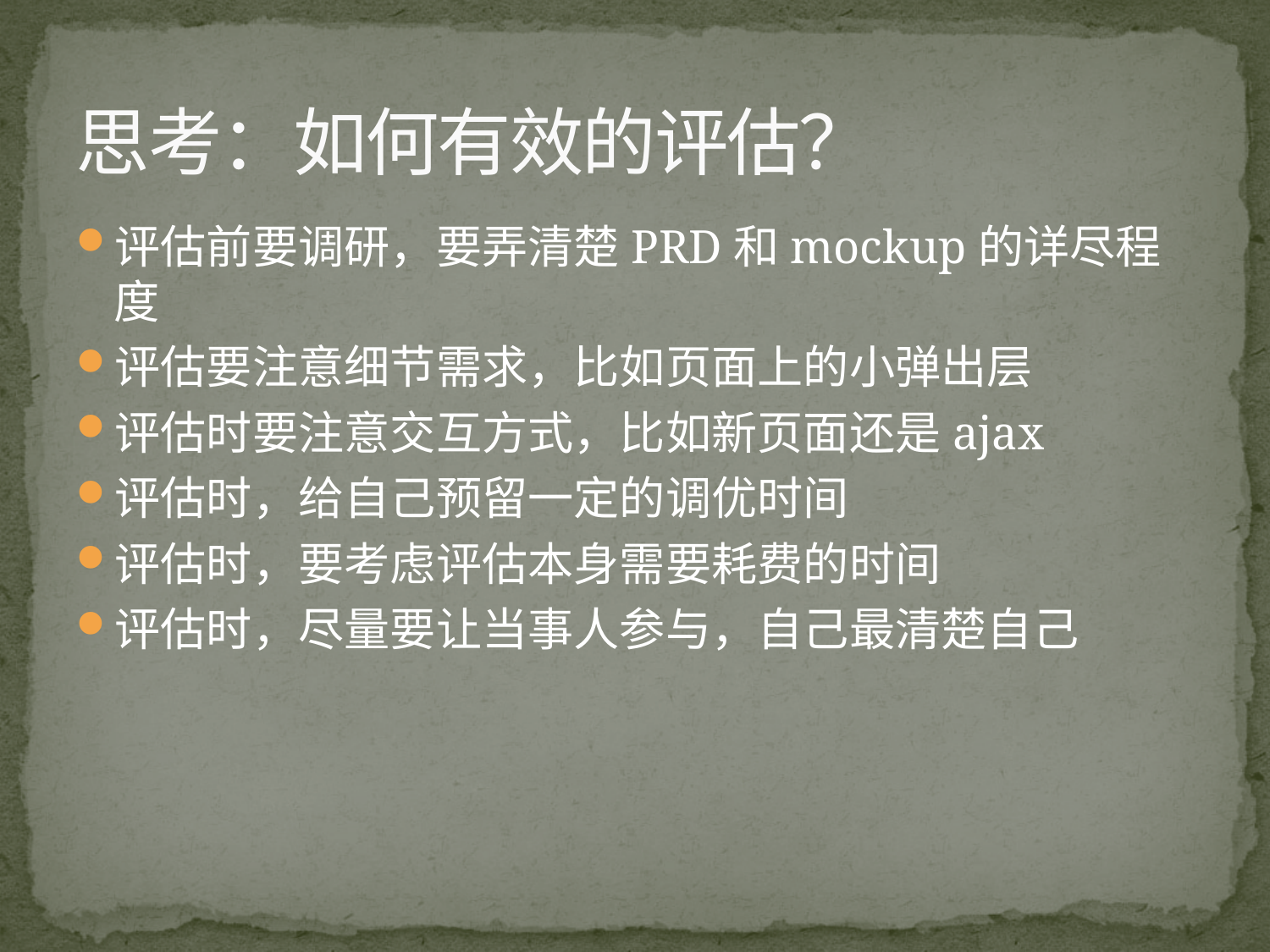

# 思考：如何有效的评估？
评估前要调研，要弄清楚PRD和mockup的详尽程度
评估要注意细节需求，比如页面上的小弹出层
评估时要注意交互方式，比如新页面还是ajax
评估时，给自己预留一定的调优时间
评估时，要考虑评估本身需要耗费的时间
评估时，尽量要让当事人参与，自己最清楚自己